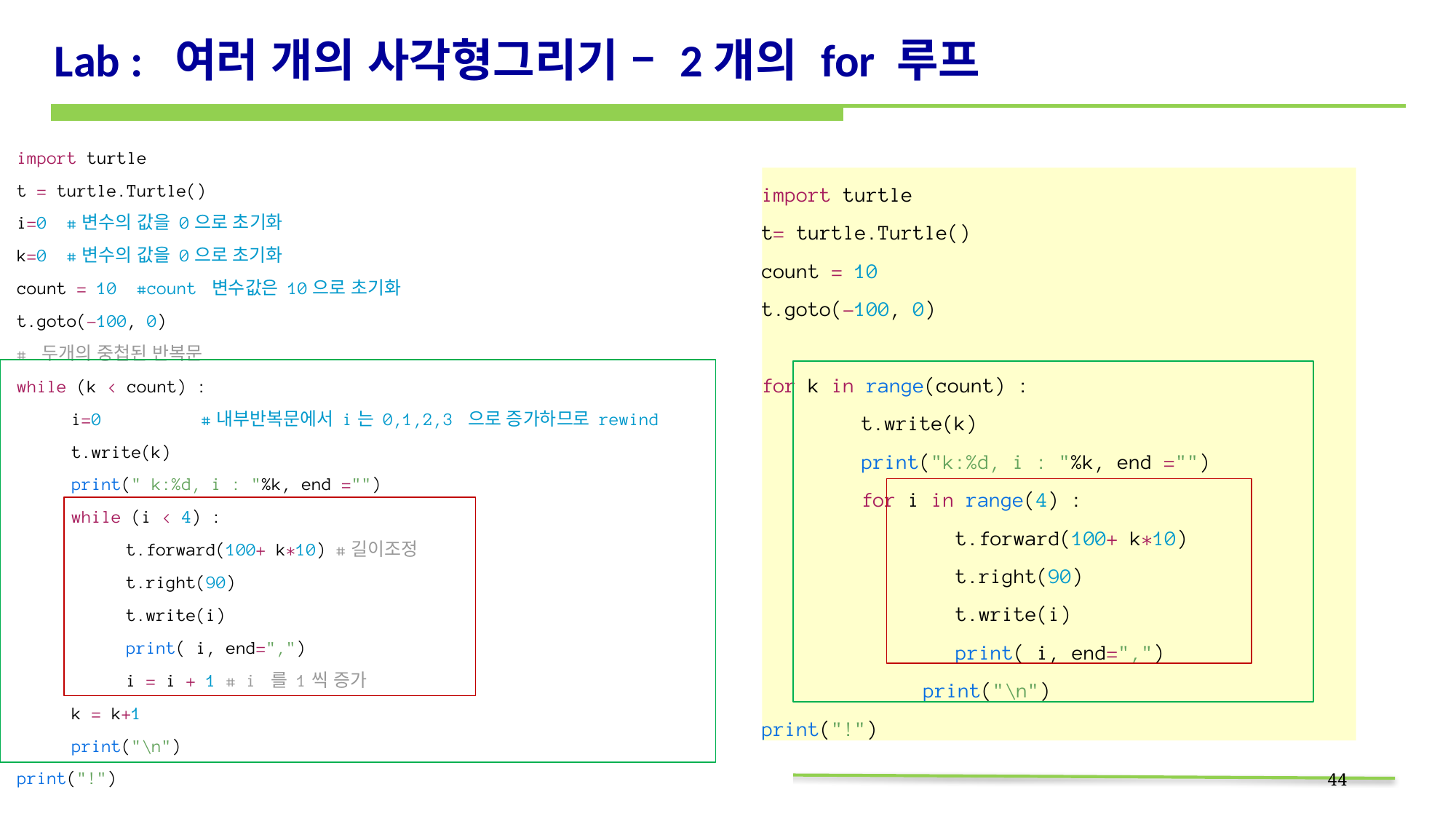

# Lab :  여러 개의 사각형그리기 – 2개의 for 루프
import turtle
t = turtle.Turtle()
i=0  #변수의 값을 0으로 초기화
k=0  #변수의 값을 0으로 초기화
count = 10  #count 변수값은 10으로 초기화
t.goto(-100, 0)
# 두개의 중첩된 반복문
while (k < count) :
i=0          #내부반복문에서 i는 0,1,2,3 으로 증가하므로 rewind
t.write(k)
print(" k:%d, i : "%k, end ="")
while (i < 4) :
t.forward(100+ k*10) #길이조정
t.right(90)
t.write(i)
print( i, end=",")
i = i + 1 # i 를 1씩 증가
k = k+1
print("\n")
print("!")
import turtle
t= turtle.Turtle()
count = 10
t.goto(-100, 0)

for k in range(count) :
t.write(k)
print("k:%d, i : "%k, end ="")
for i in range(4) :
t.forward(100+ k*10)
t.right(90)
t.write(i)
print( i, end=",")
	print("\n")
print("!")

44